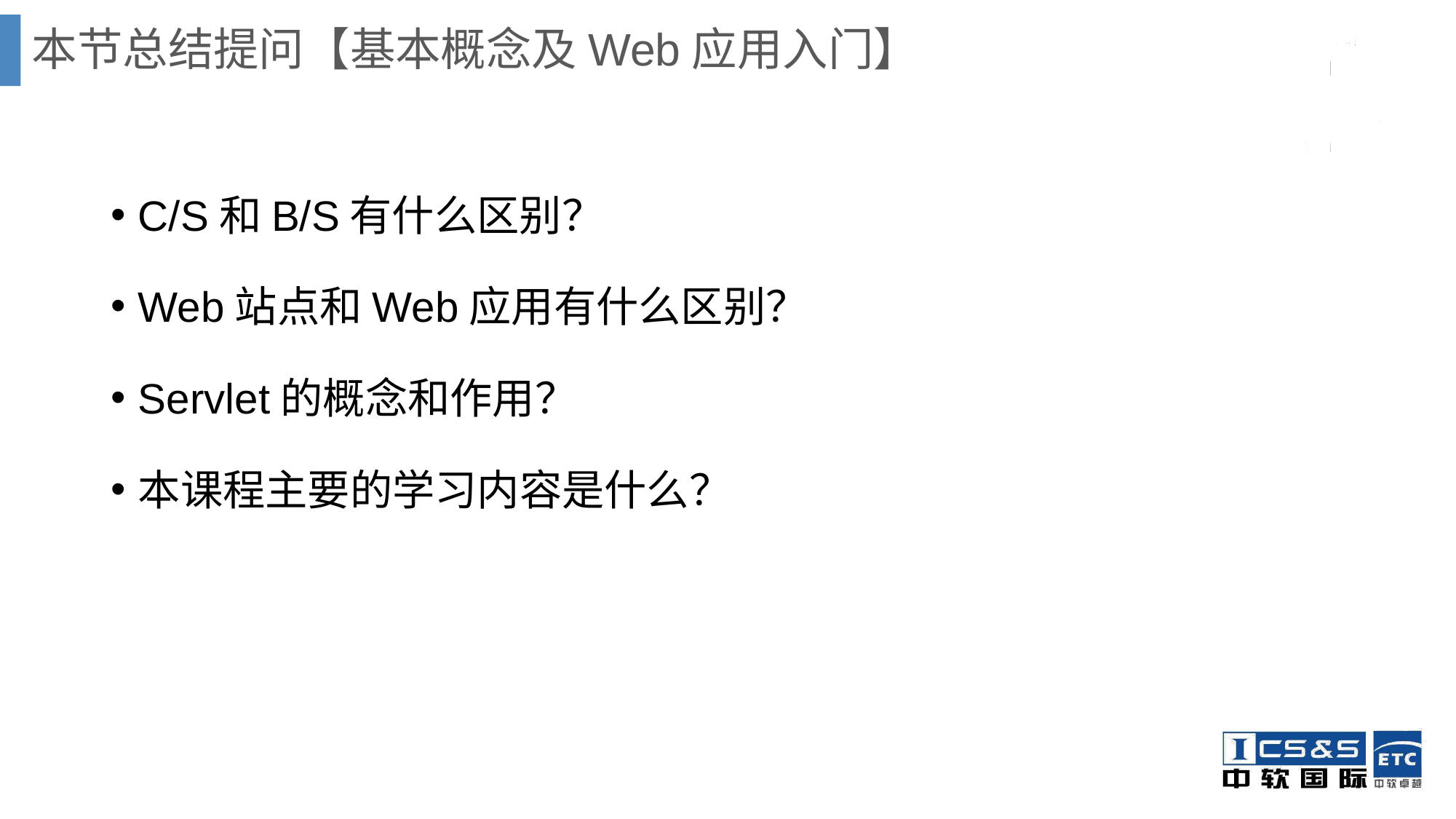

# 本节总结提问【基本概念及Web应用入门】
C/S和B/S有什么区别？
Web站点和Web应用有什么区别？
Servlet的概念和作用？
本课程主要的学习内容是什么？